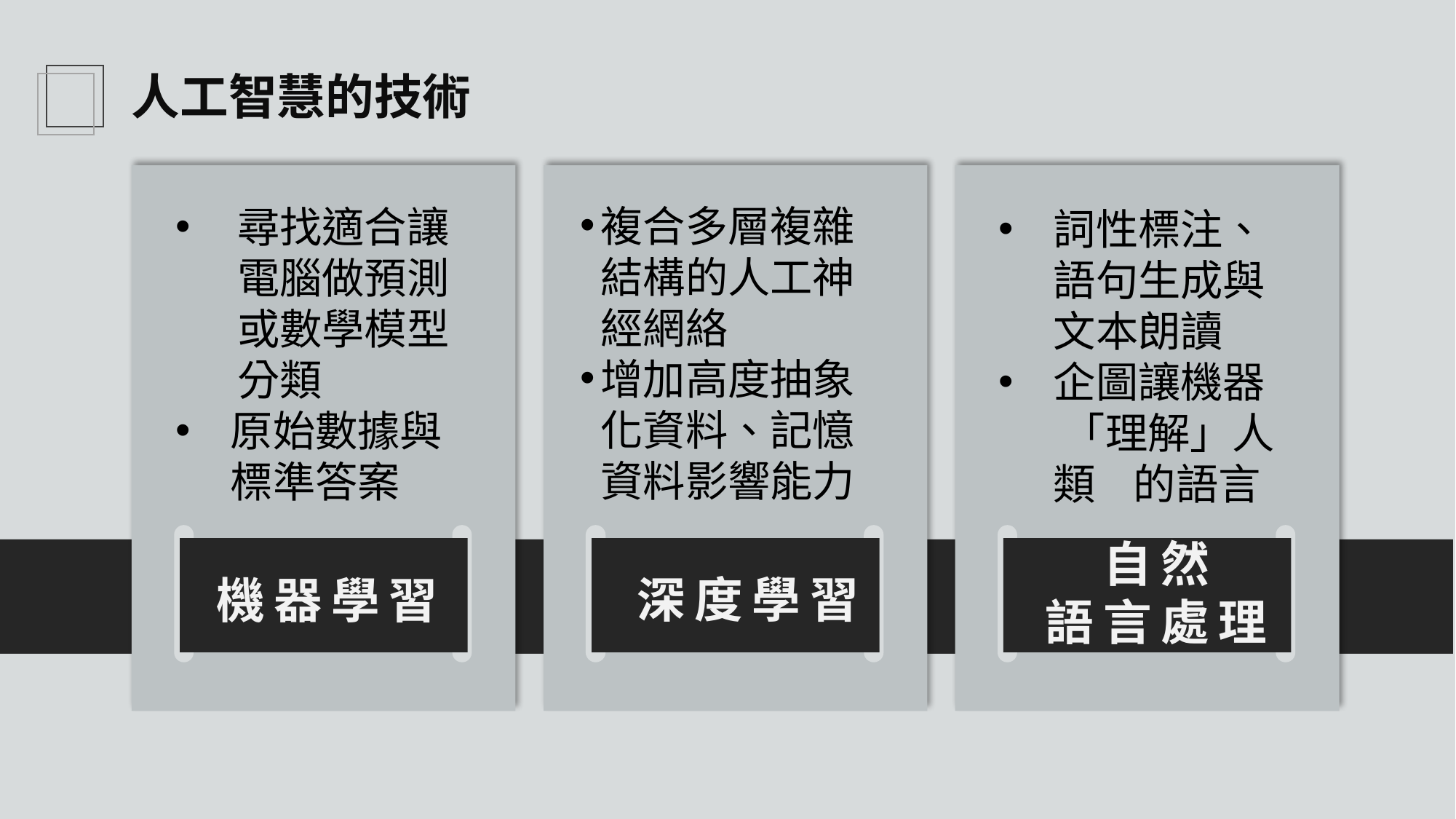

人工智慧的技術

尋找適合讓電腦做預測或數學模型分類
原始數據與標準答案

機器學習

複合多層複雜結構的人工神經網絡
增加高度抽象化資料、記憶資料影響能力

深度學習

詞性標注、語句生成與文本朗讀
企圖讓機器    「理解」人類    的語言

自然
語言處理